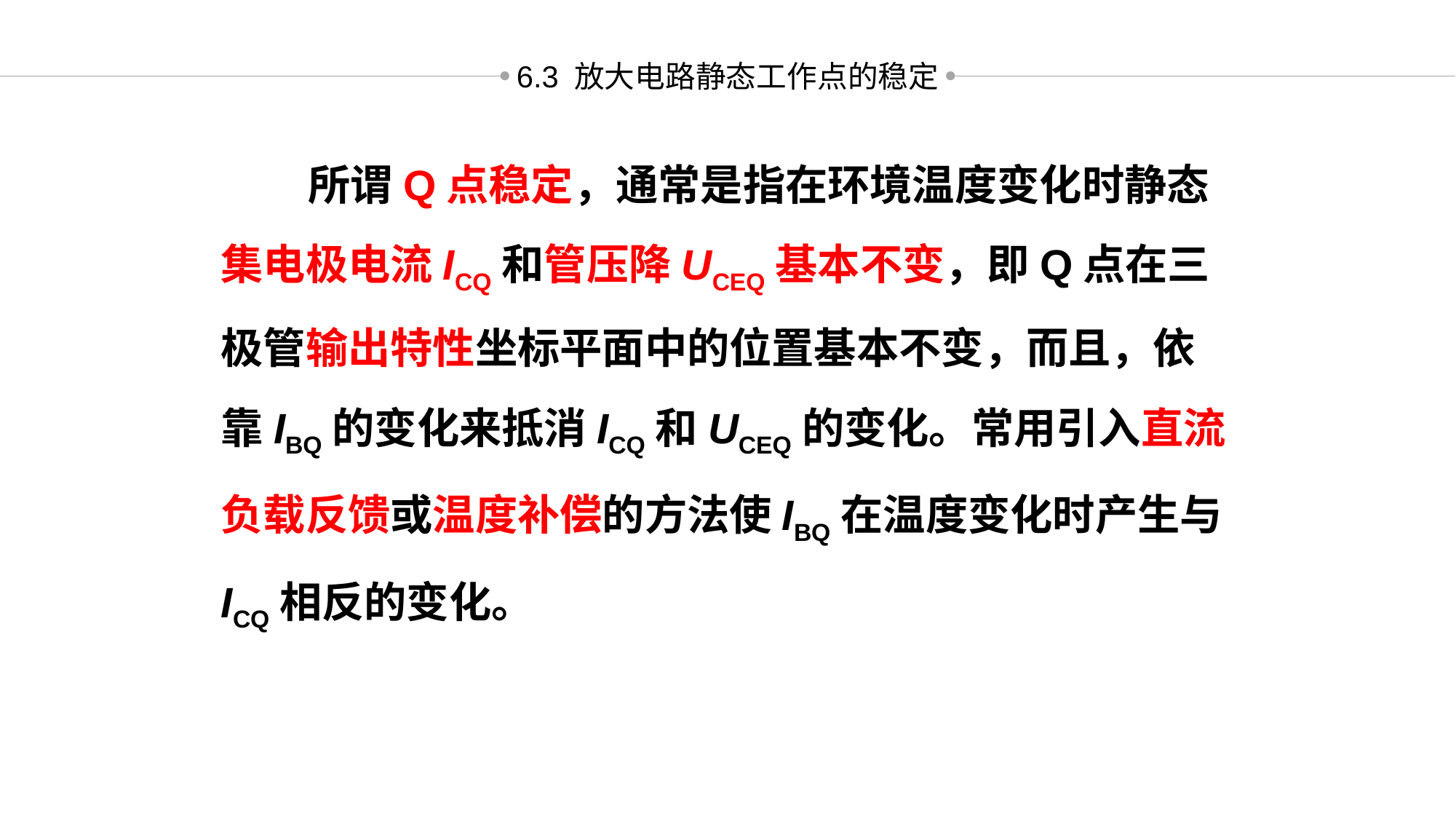

6.3 放大电路静态工作点的稳定
        所谓Q点稳定，通常是指在环境温度变化时静态集电极电流ICQ和管压降UCEQ基本不变，即Q点在三极管输出特性坐标平面中的位置基本不变，而且，依靠IBQ的变化来抵消ICQ和UCEQ的变化。常用引入直流负载反馈或温度补偿的方法使IBQ在温度变化时产生与ICQ相反的变化。